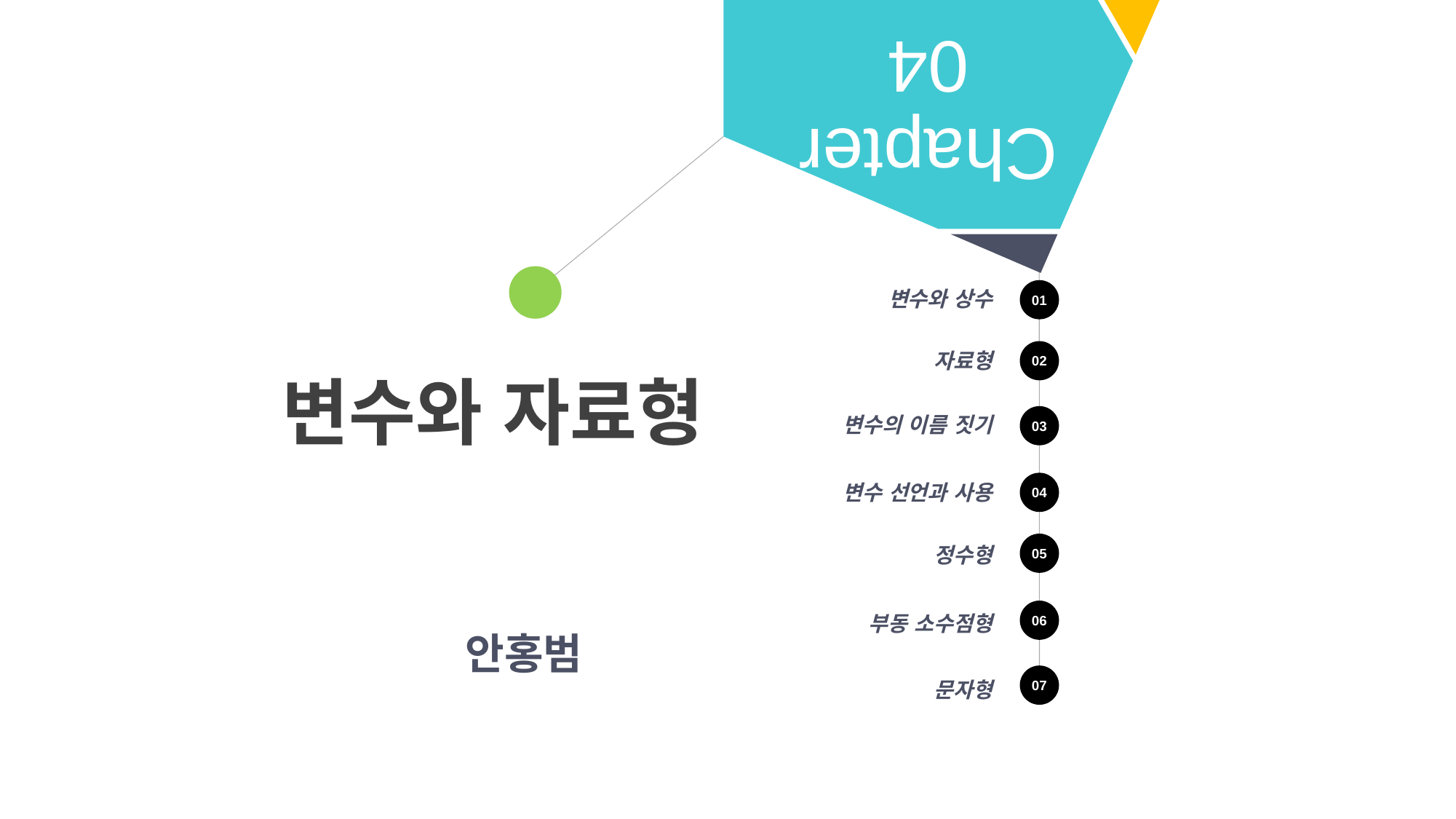

Chapter
04

변수와 상수
01
변수와 자료형
02
자료형
변수의 이름 짓기
03
04
변수 선언과 사용
05
정수형
안홍범
06
부동 소수점형
07
문자형